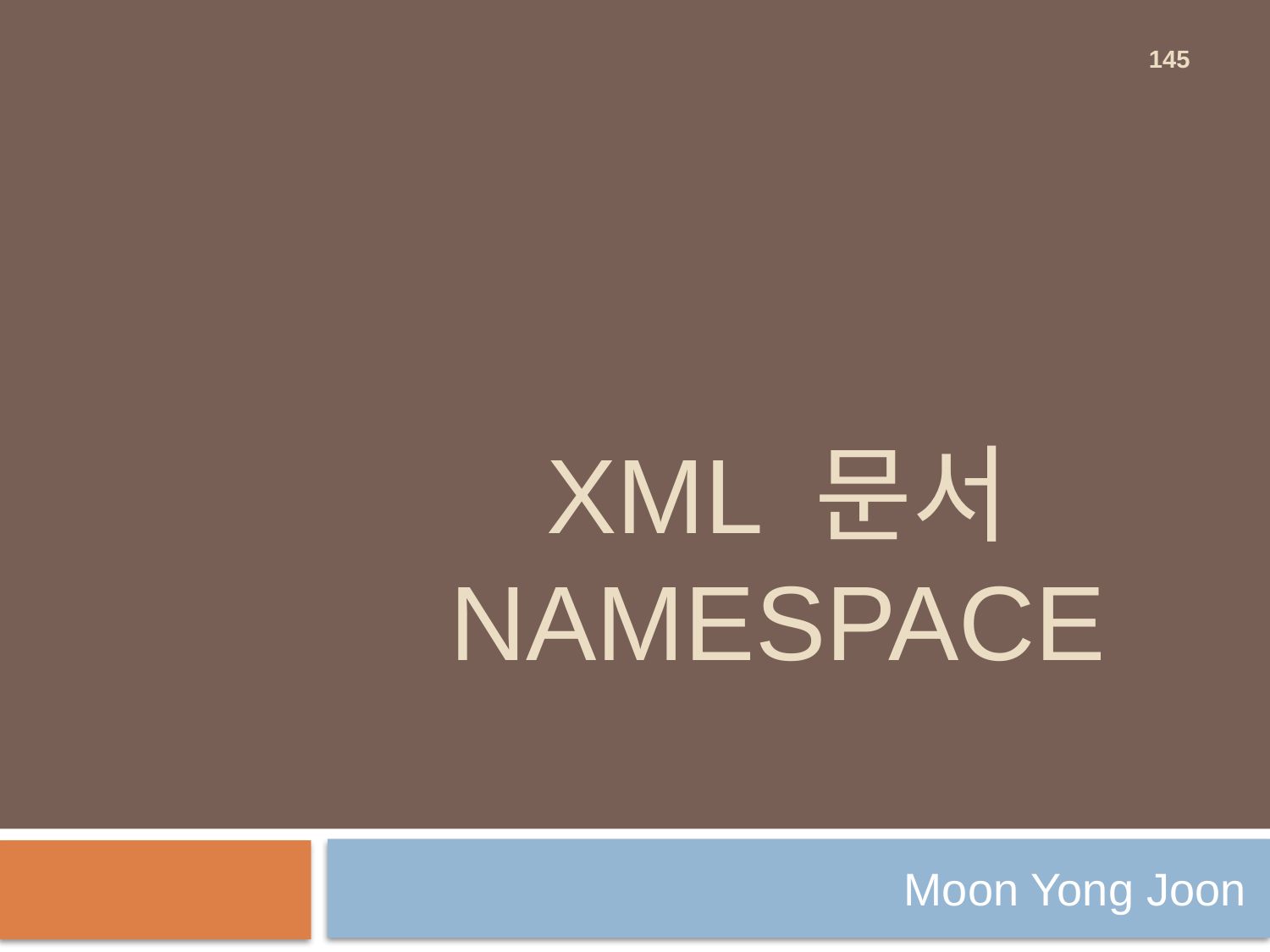

145
# Xml 문서 namespace
Moon Yong Joon